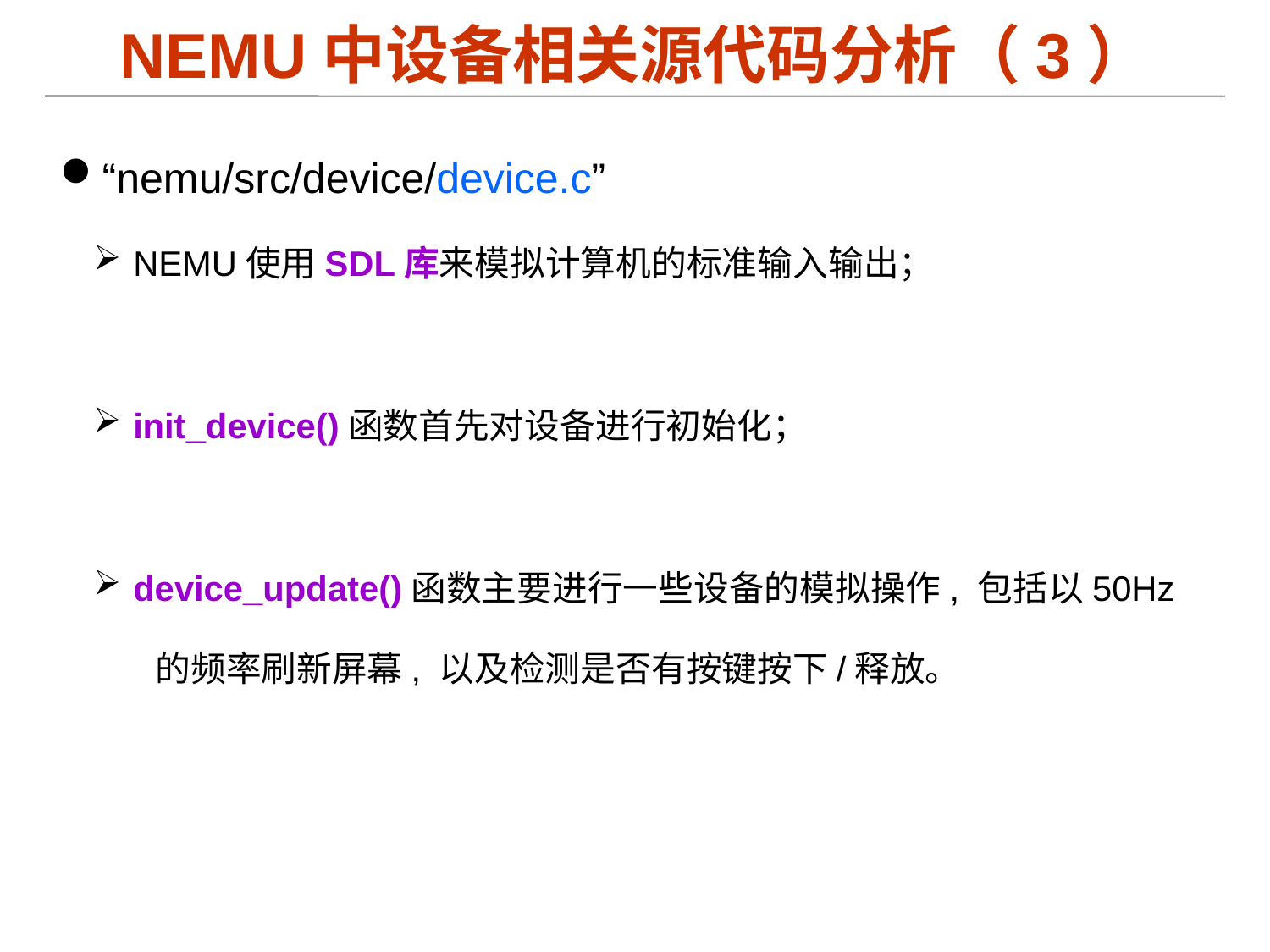

# NEMU中设备相关源代码分析（3）
“nemu/src/device/device.c”
 NEMU使用SDL库来模拟计算机的标准输入输出；

 init_device()函数首先对设备进行初始化；

 device_update()函数主要进行一些设备的模拟操作, 包括以50Hz
   的频率刷新屏幕, 以及检测是否有按键按下/释放。